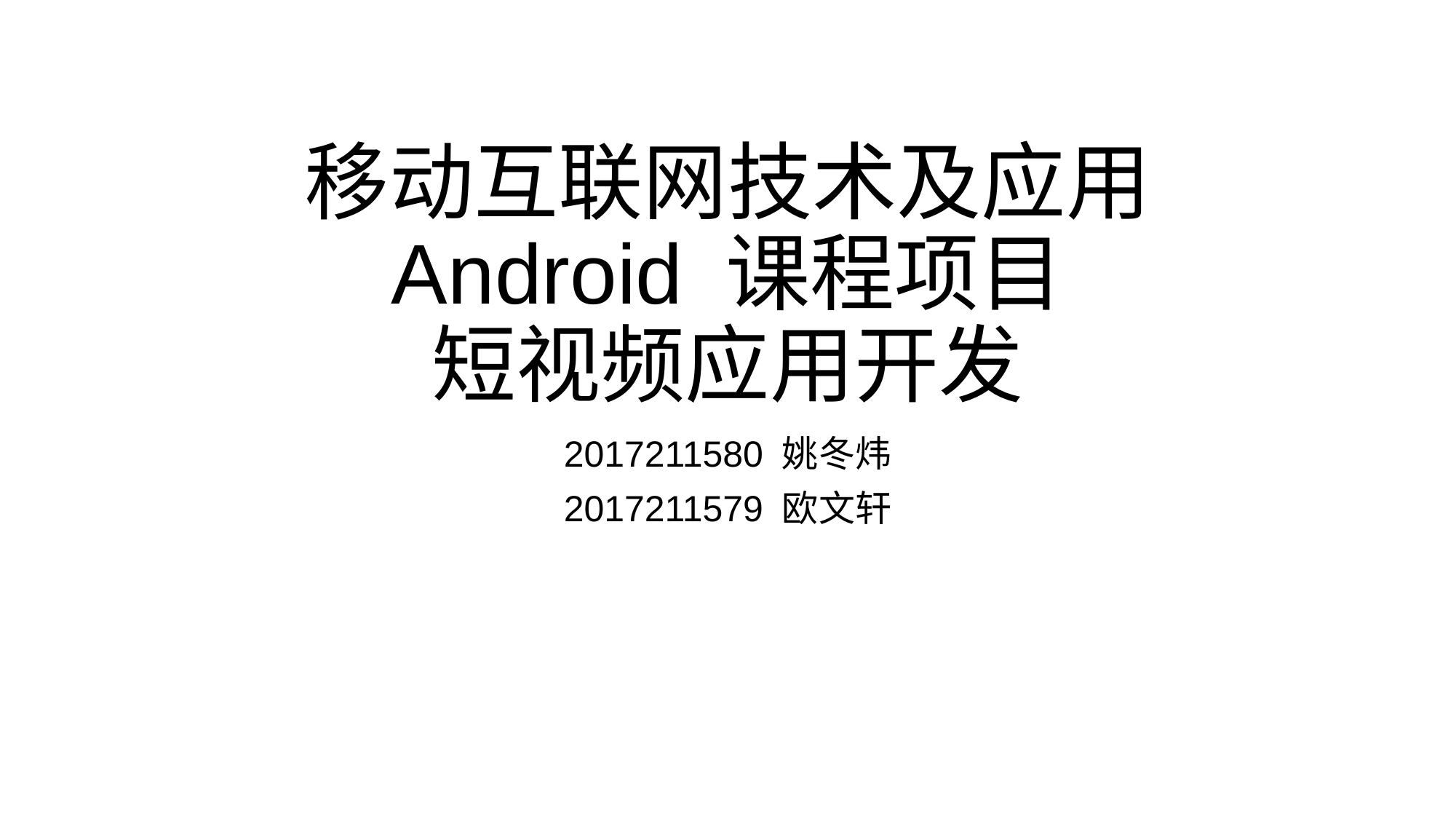

# 移动互联网技术及应用 Android 课程项目 短视频应用开发
2017211580 姚冬炜
2017211579 欧文轩